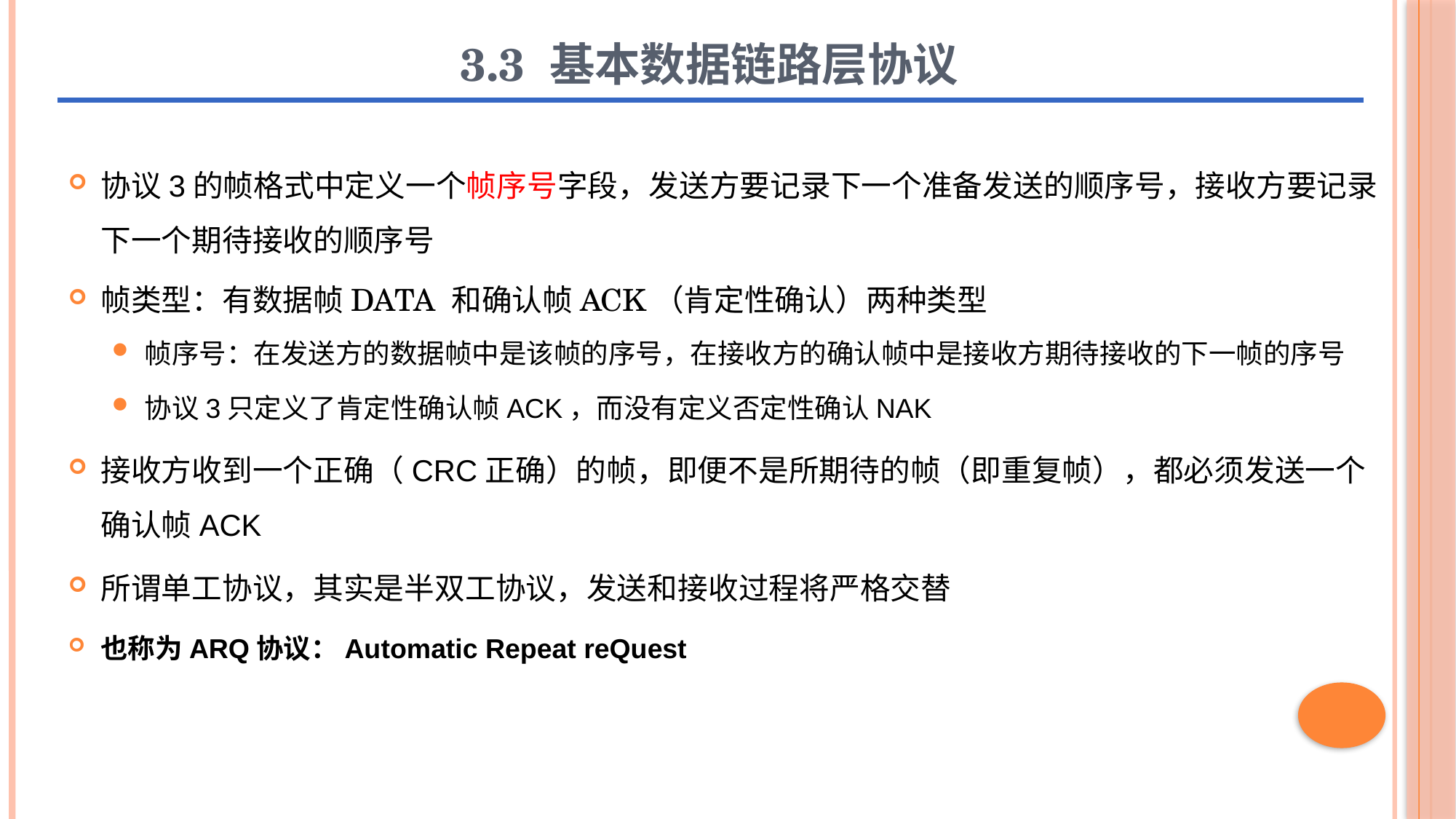

# 3.3 基本数据链路层协议
协议3的帧格式中定义一个帧序号字段，发送方要记录下一个准备发送的顺序号，接收方要记录下一个期待接收的顺序号
帧类型：有数据帧DATA 和确认帧ACK（肯定性确认）两种类型
帧序号：在发送方的数据帧中是该帧的序号，在接收方的确认帧中是接收方期待接收的下一帧的序号
协议3只定义了肯定性确认帧ACK，而没有定义否定性确认NAK
接收方收到一个正确（CRC正确）的帧，即便不是所期待的帧（即重复帧），都必须发送一个确认帧ACK
所谓单工协议，其实是半双工协议，发送和接收过程将严格交替
也称为ARQ协议：Automatic Repeat reQuest